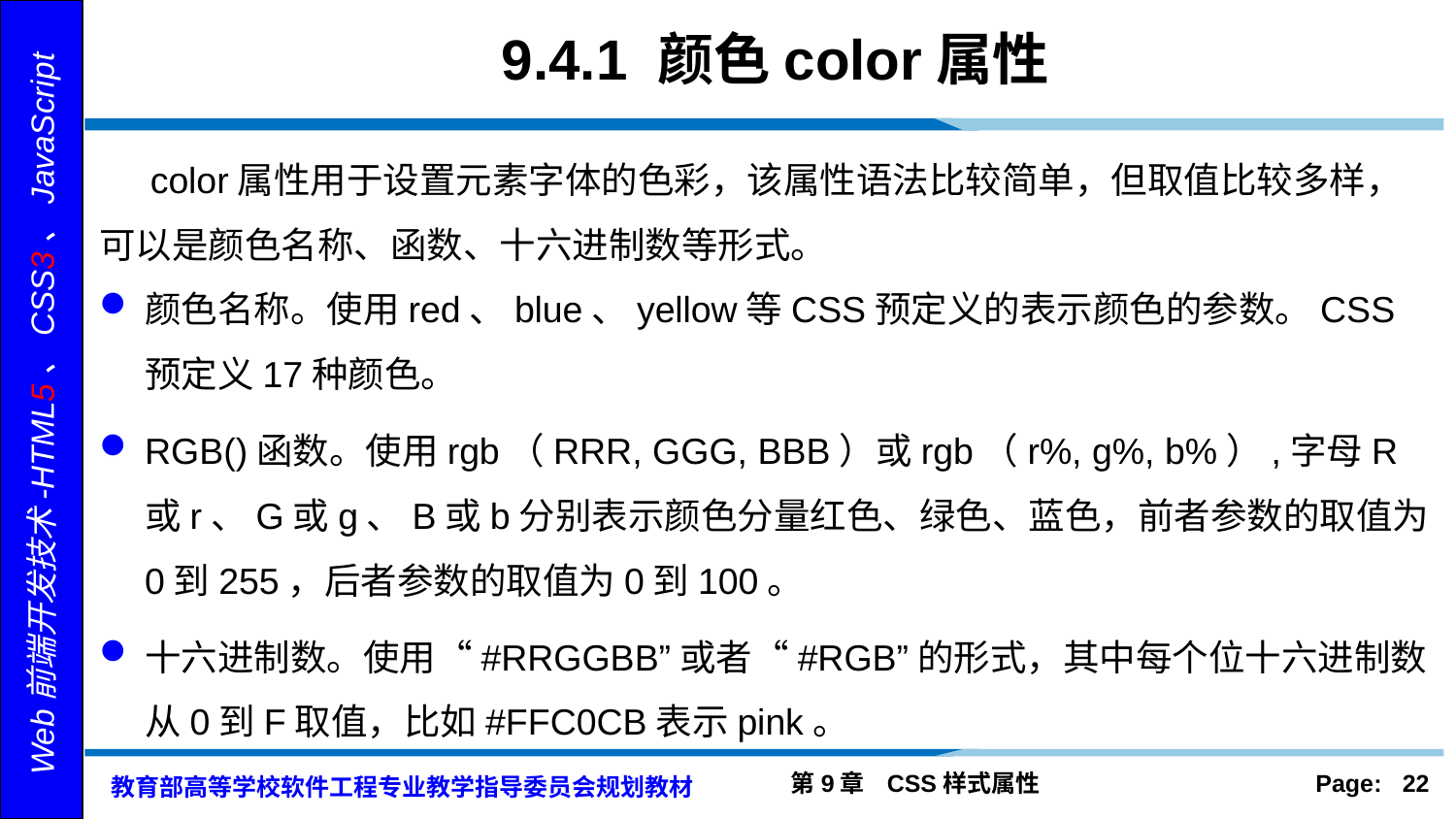

# 9.4.1 颜色color属性
     color属性用于设置元素字体的色彩，该属性语法比较简单，但取值比较多样，可以是颜色名称、函数、十六进制数等形式。
颜色名称。使用red、blue、yellow等CSS预定义的表示颜色的参数。CSS预定义17种颜色。
RGB()函数。使用rgb（RRR, GGG, BBB）或rgb（r%, g%, b%）,字母R或r、G或g、B或b分别表示颜色分量红色、绿色、蓝色，前者参数的取值为0到255，后者参数的取值为0到100。
十六进制数。使用“#RRGGBB”或者“#RGB”的形式，其中每个位十六进制数从0到F取值，比如#FFC0CB表示pink。